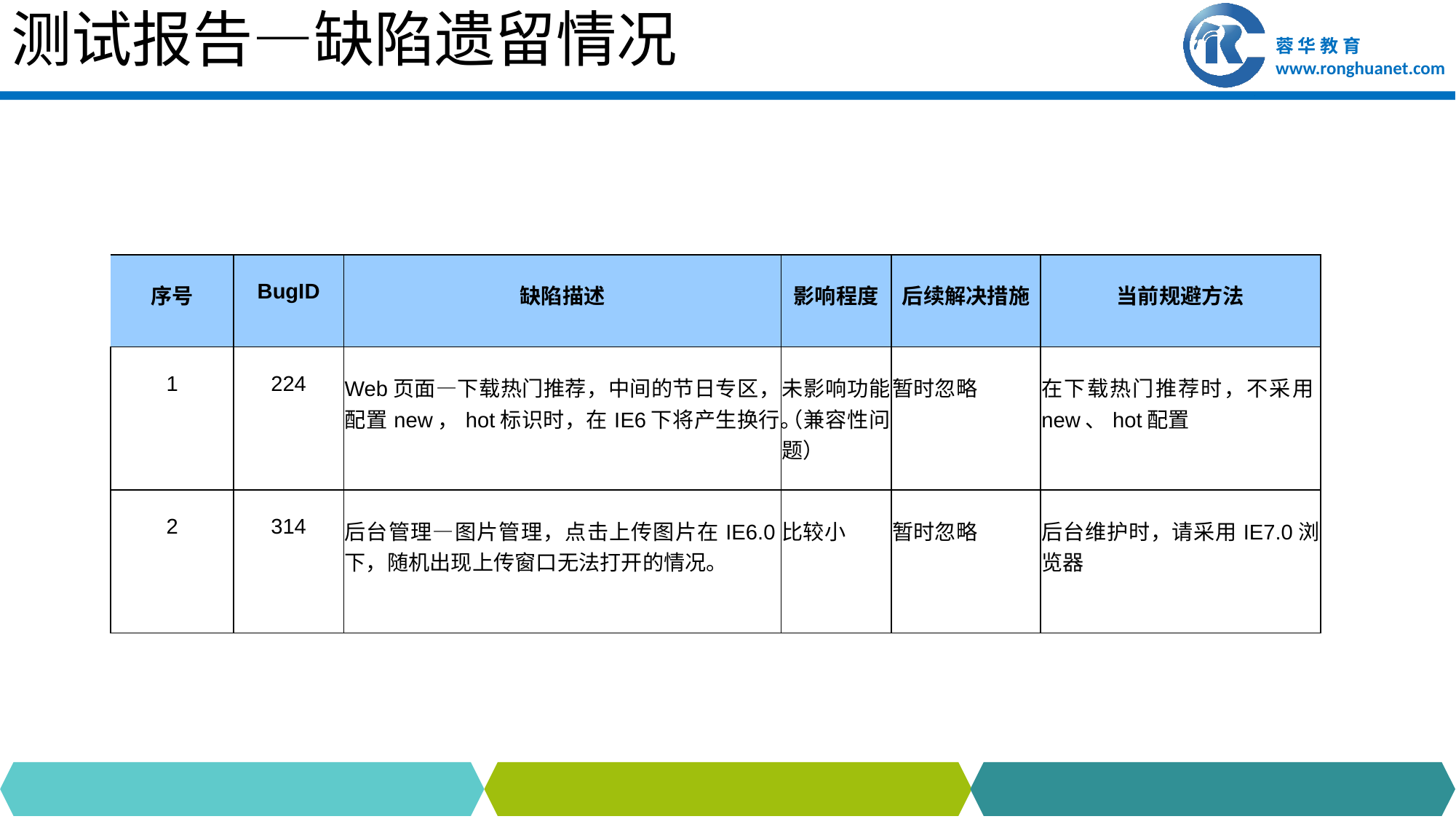

# 测试报告—缺陷遗留情况
| 序号 | BugID | 缺陷描述 | 影响程度 | 后续解决措施 | 当前规避方法 |
| --- | --- | --- | --- | --- | --- |
| 1 | 224 | Web页面—下载热门推荐，中间的节日专区，配置new，hot标识时，在IE6下将产生换行。 | 未影响功能（兼容性问题） | 暂时忽略 | 在下载热门推荐时，不采用new、hot配置 |
| 2 | 314 | 后台管理—图片管理，点击上传图片在IE6.0下，随机出现上传窗口无法打开的情况。 | 比较小 | 暂时忽略 | 后台维护时，请采用IE7.0浏览器 |